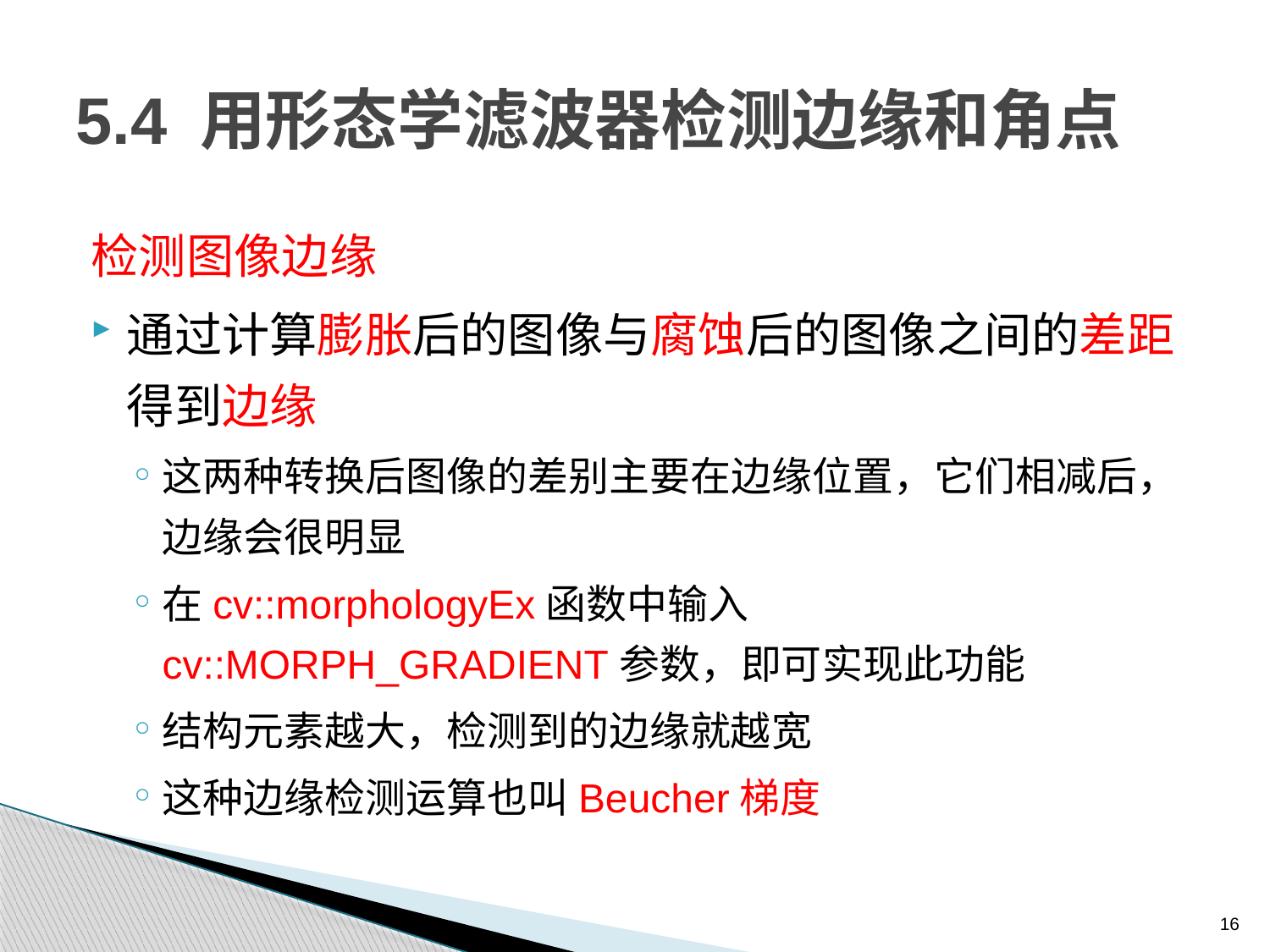

# 5.4 用形态学滤波器检测边缘和角点
检测图像边缘
通过计算膨胀后的图像与腐蚀后的图像之间的差距得到边缘
这两种转换后图像的差别主要在边缘位置，它们相减后，边缘会很明显
在cv::morphologyEx函数中输入cv::MORPH_GRADIENT参数，即可实现此功能
结构元素越大，检测到的边缘就越宽
这种边缘检测运算也叫Beucher梯度
16